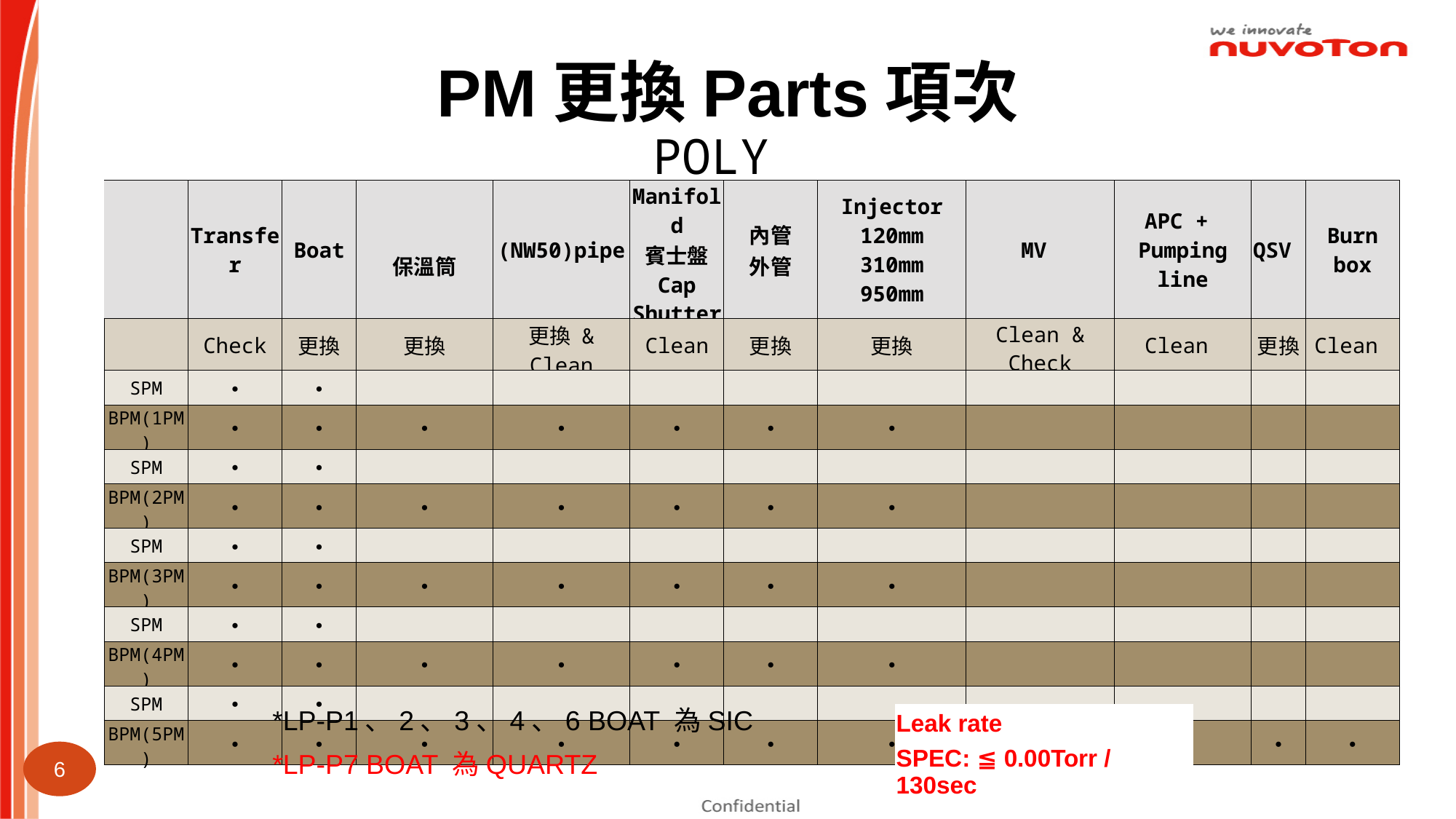

PM更換Parts項次
POLY
|  | Transfer | Boat | 保溫筒 | (NW50)pipe | Manifold 賓士盤 Cap Shutter | 內管 外管 | Injector 120mm 310mm 950mm | MV | APC + Pumping line | QSV | Burn box |
| --- | --- | --- | --- | --- | --- | --- | --- | --- | --- | --- | --- |
|  | Check | 更換 | 更換 | 更換 & Clean | Clean | 更換 | 更換 | Clean & Check | Clean | 更換 | Clean |
| SPM | ● | ● |  |  |  |  |  |  |  |  |  |
| BPM(1PM) | ● | ● | ● | ● | ● | ● | ● |  |  |  |  |
| SPM | ● | ● |  |  |  |  |  |  |  |  |  |
| BPM(2PM) | ● | ● | ● | ● | ● | ● | ● |  |  |  |  |
| SPM | ● | ● |  |  |  |  |  |  |  |  |  |
| BPM(3PM) | ● | ● | ● | ● | ● | ● | ● |  |  |  |  |
| SPM | ● | ● |  |  |  |  |  |  |  |  |  |
| BPM(4PM) | ● | ● | ● | ● | ● | ● | ● |  |  |  |  |
| SPM | ● | ● |  |  |  |  |  |  |  |  |  |
| BPM(5PM) | ● | ● | ● | ● | ● | ● | ● | ● | ● | ● | ● |
*LP-P1、2、3、4、6 BOAT 為SIC
| Leak rate |
| --- |
| SPEC: ≦ 0.00Torr / 130sec |
6
*LP-P7 BOAT 為QUARTZ